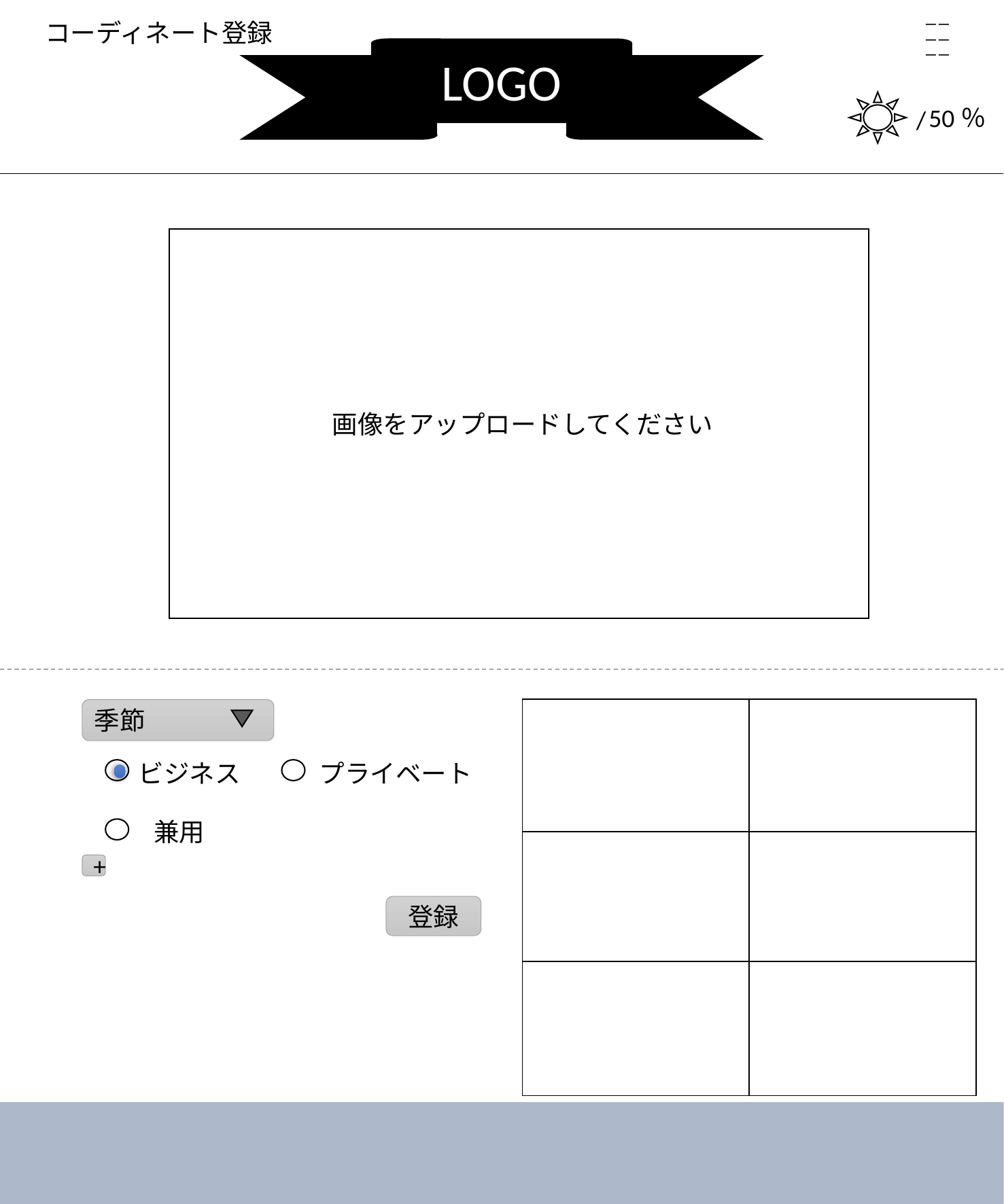

コーディネート登録
ーー
ーー
ーー
LOGO

50％
/

画像をアップロードしてください
|  |  |
| --- | --- |
|  |  |
|  |  |
季節

ビジネス
プライベート

兼用

+
登録